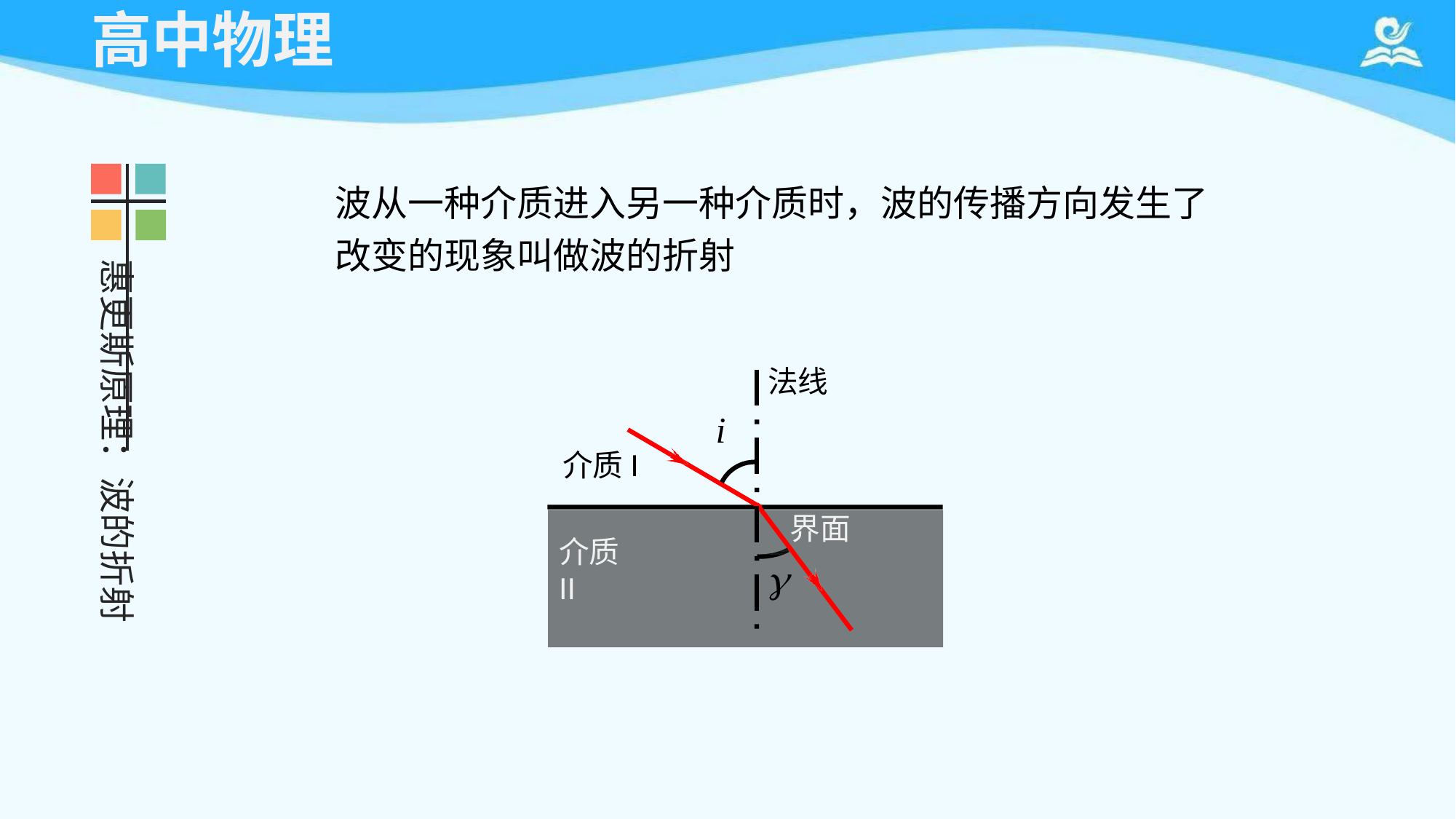

# 高中物理

波从一种介质进入另一种介质时，波的传播方向发生了 改变的现象叫做波的折射

法线
i
介质I
界面

惠更斯原理：波的折射

介质II

γ